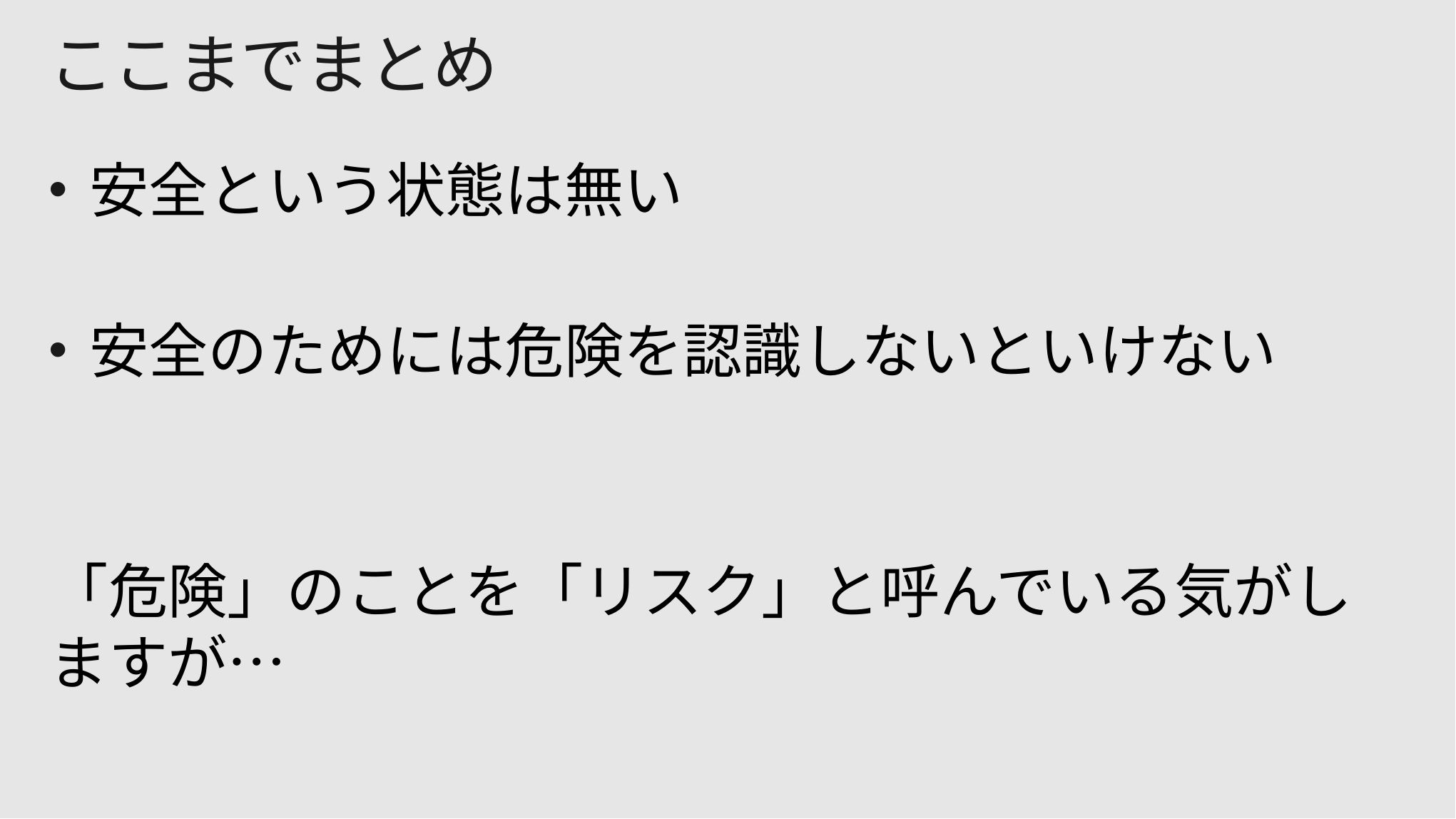

# ここまでまとめ
安全という状態は無い

安全のためには危険を認識しないといけない

「危険」のことを「リスク」と呼んでいる気がしますが…